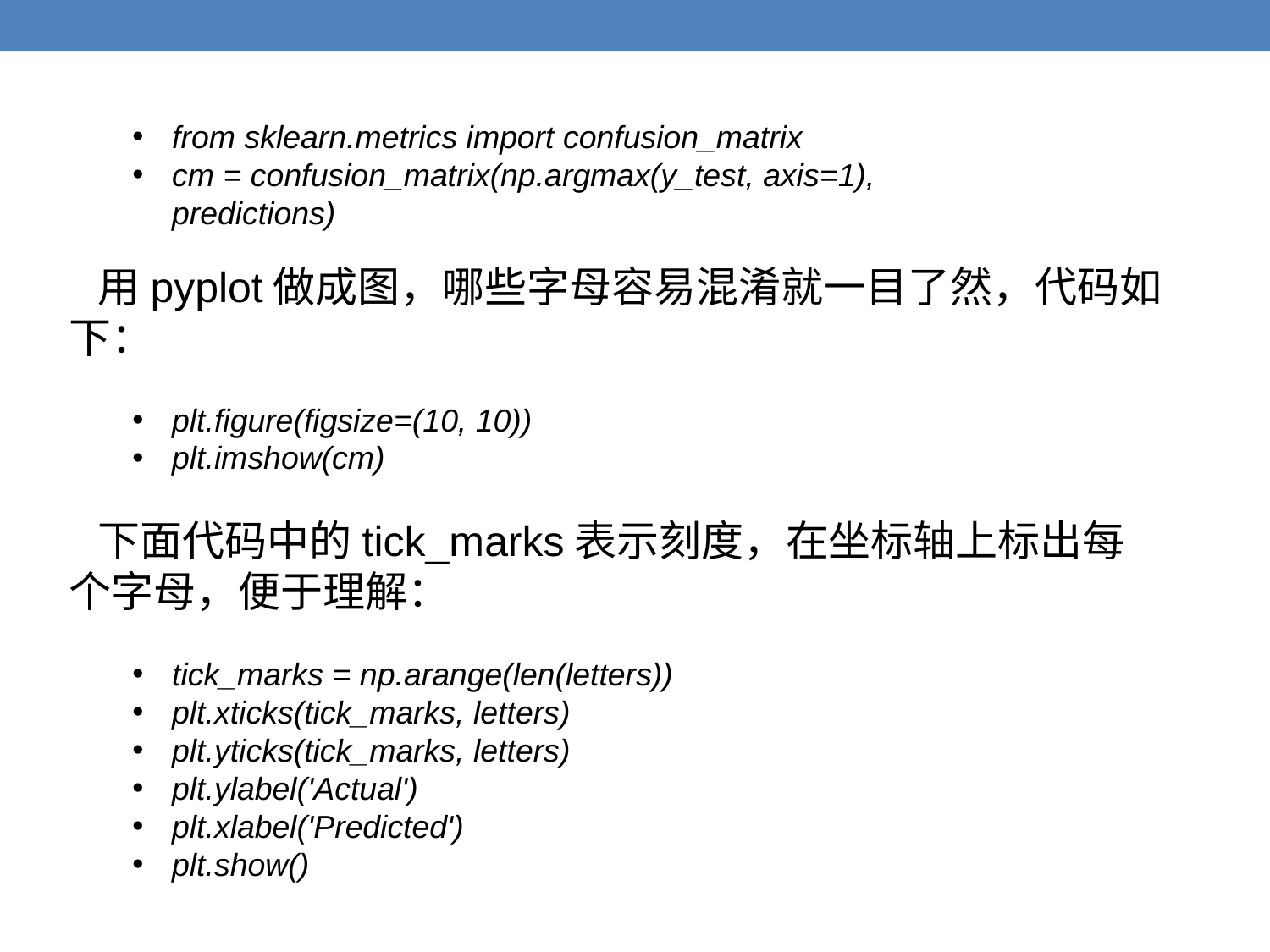

from sklearn.metrics import confusion_matrix
cm = confusion_matrix(np.argmax(y_test, axis=1), predictions)
  用pyplot做成图，哪些字母容易混淆就一目了然，代码如下：

plt.figure(figsize=(10, 10))
plt.imshow(cm)

  下面代码中的tick_marks表示刻度，在坐标轴上标出每个字母，便于理解：

tick_marks = np.arange(len(letters))
plt.xticks(tick_marks, letters)
plt.yticks(tick_marks, letters)
plt.ylabel('Actual')
plt.xlabel('Predicted')
plt.show()